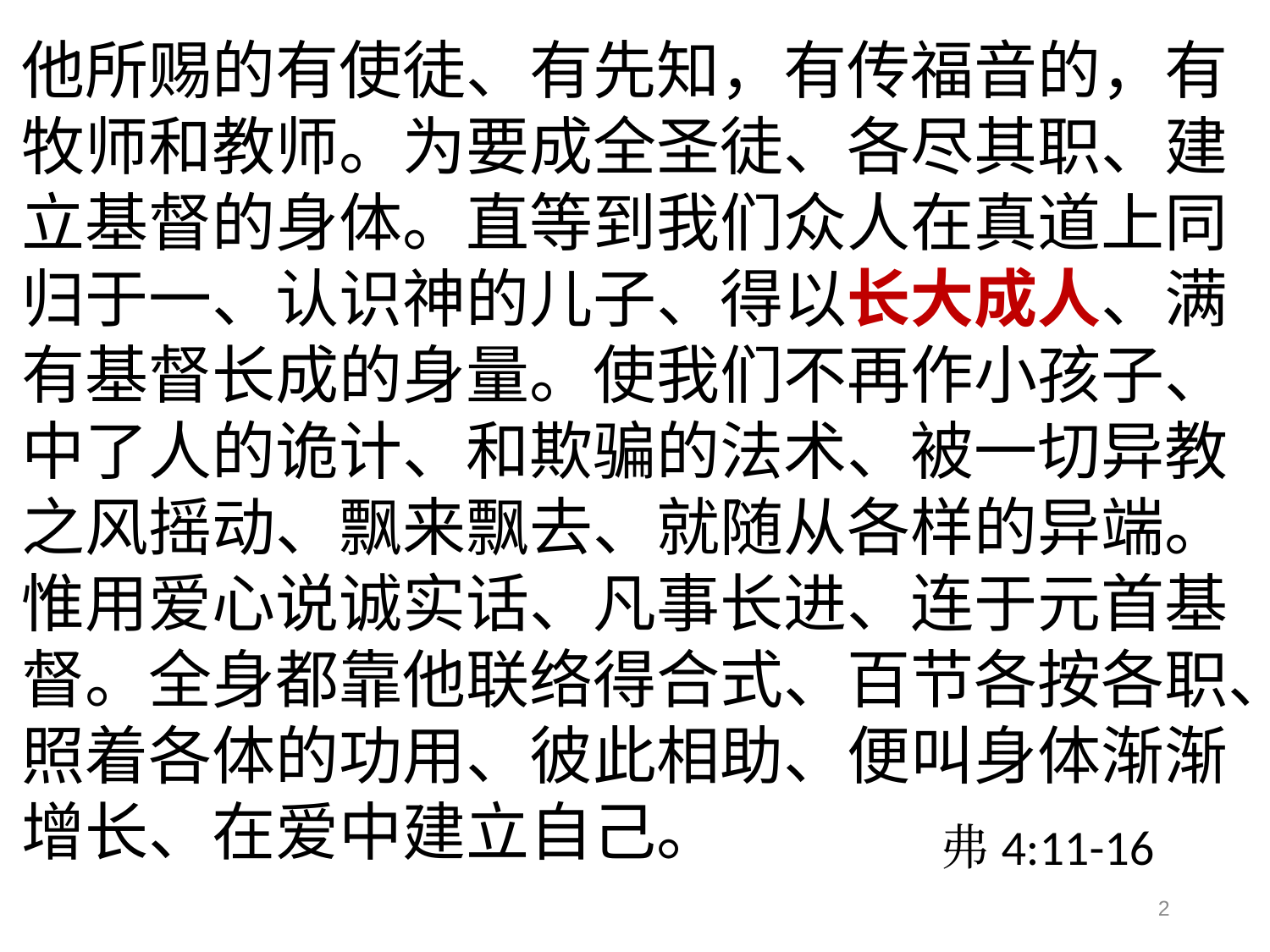

他所赐的有使徒、有先知，有传福音的，有牧师和教师。为要成全圣徒、各尽其职、建立基督的身体。直等到我们众人在真道上同归于一、认识神的儿子、得以长大成人、满有基督长成的身量。使我们不再作小孩子、中了人的诡计、和欺骗的法术、被一切异教之风摇动、飘来飘去、就随从各样的异端。惟用爱心说诚实话、凡事长进、连于元首基督。全身都靠他联络得合式、百节各按各职、照着各体的功用、彼此相助、便叫身体渐渐增长、在爱中建立自己。
弗4:11-16
2